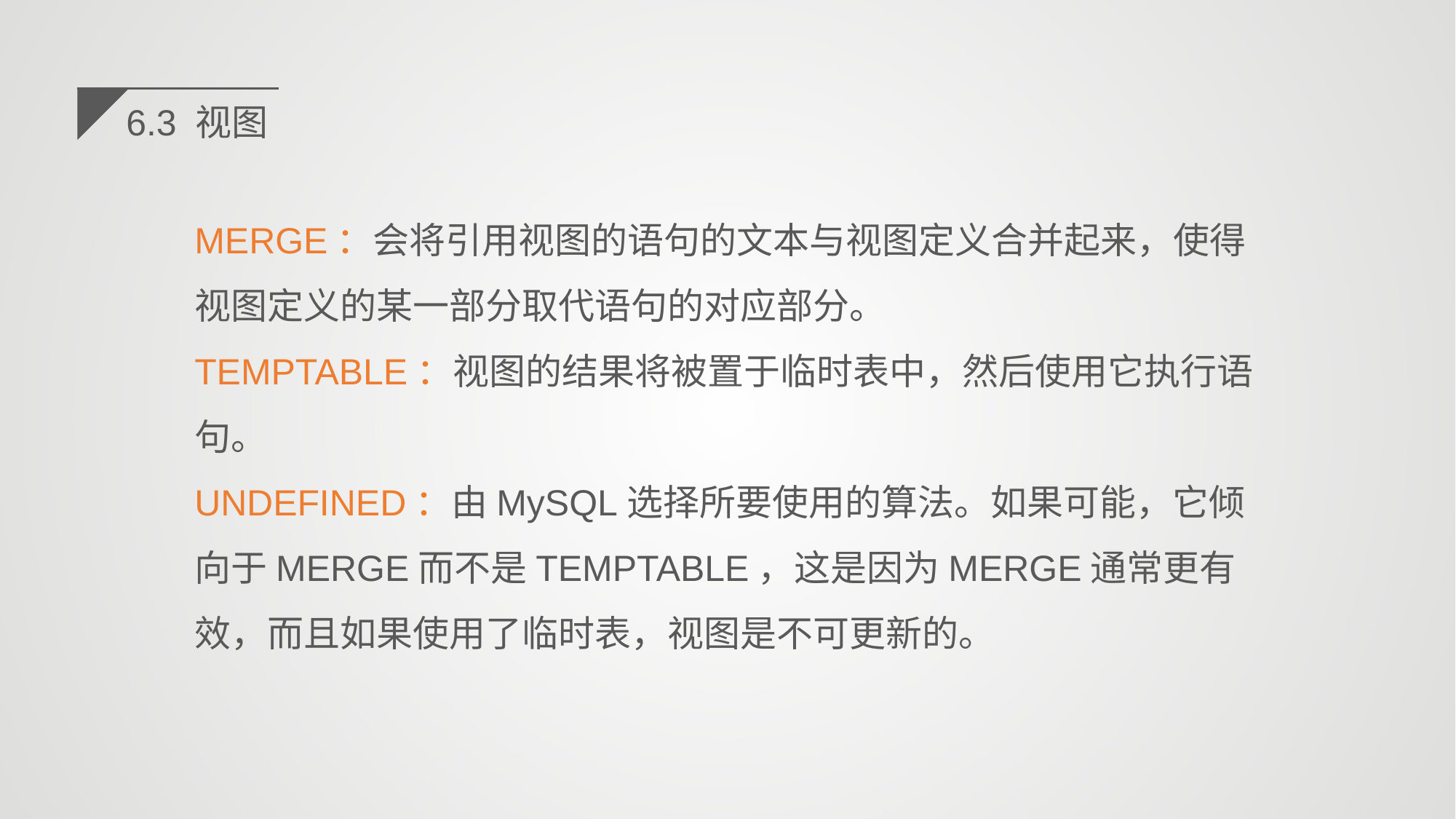

6.3 视图

MERGE：会将引用视图的语句的文本与视图定义合并起来，使得视图定义的某一部分取代语句的对应部分。
TEMPTABLE：视图的结果将被置于临时表中，然后使用它执行语句。
UNDEFINED：由MySQL选择所要使用的算法。如果可能，它倾向于MERGE而不是TEMPTABLE，这是因为MERGE通常更有效，而且如果使用了临时表，视图是不可更新的。